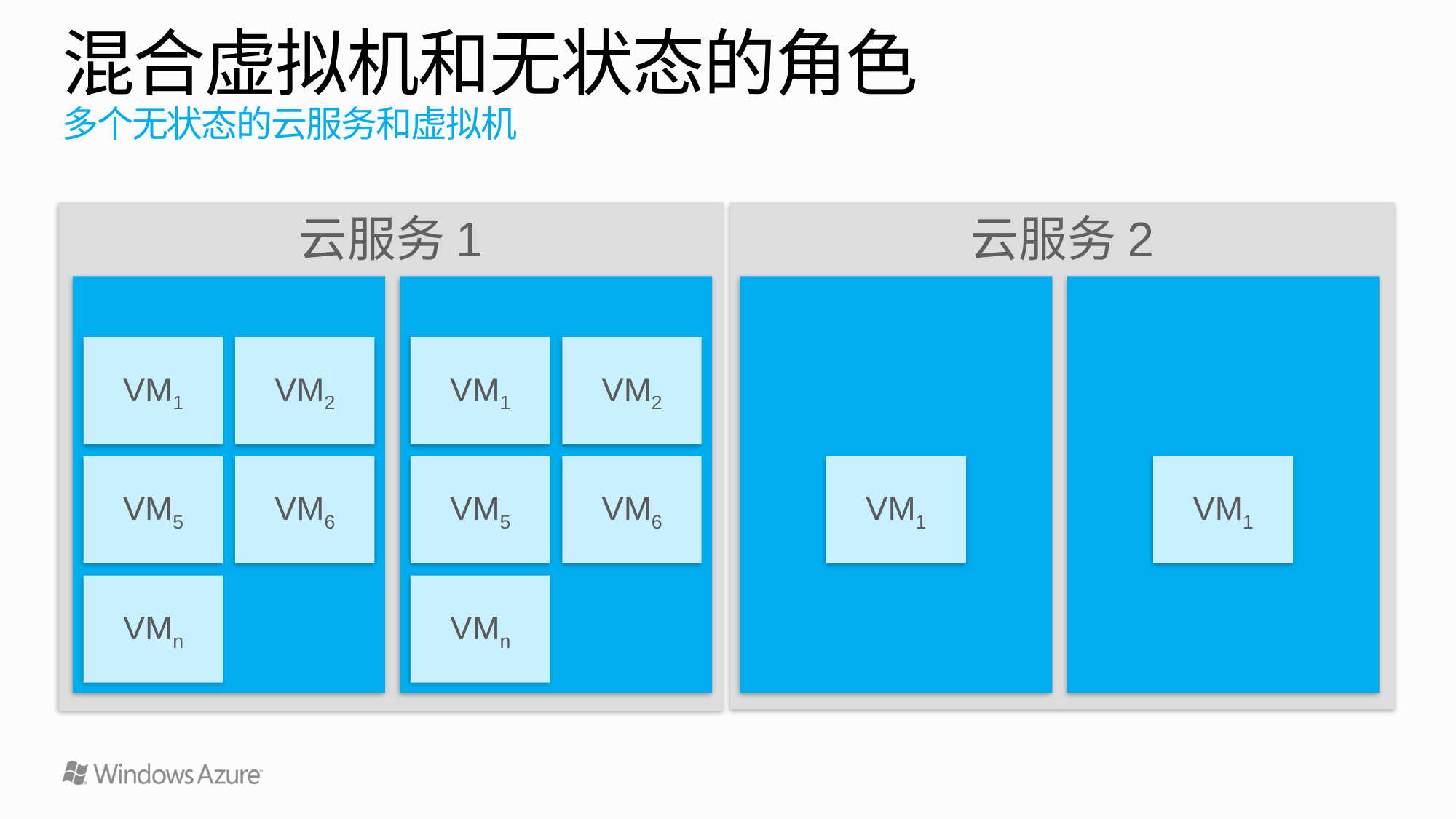

# 混合虚拟机和无状态的角色 多个无状态的云服务和虚拟机
云服务1
云服务2
Web Role
VM1
VM2
VM5
VM6
VMn
…
Worker Role
VM1
VM2
VM5
VM6
VMn
虚拟机
虚拟机
VM1
VM1